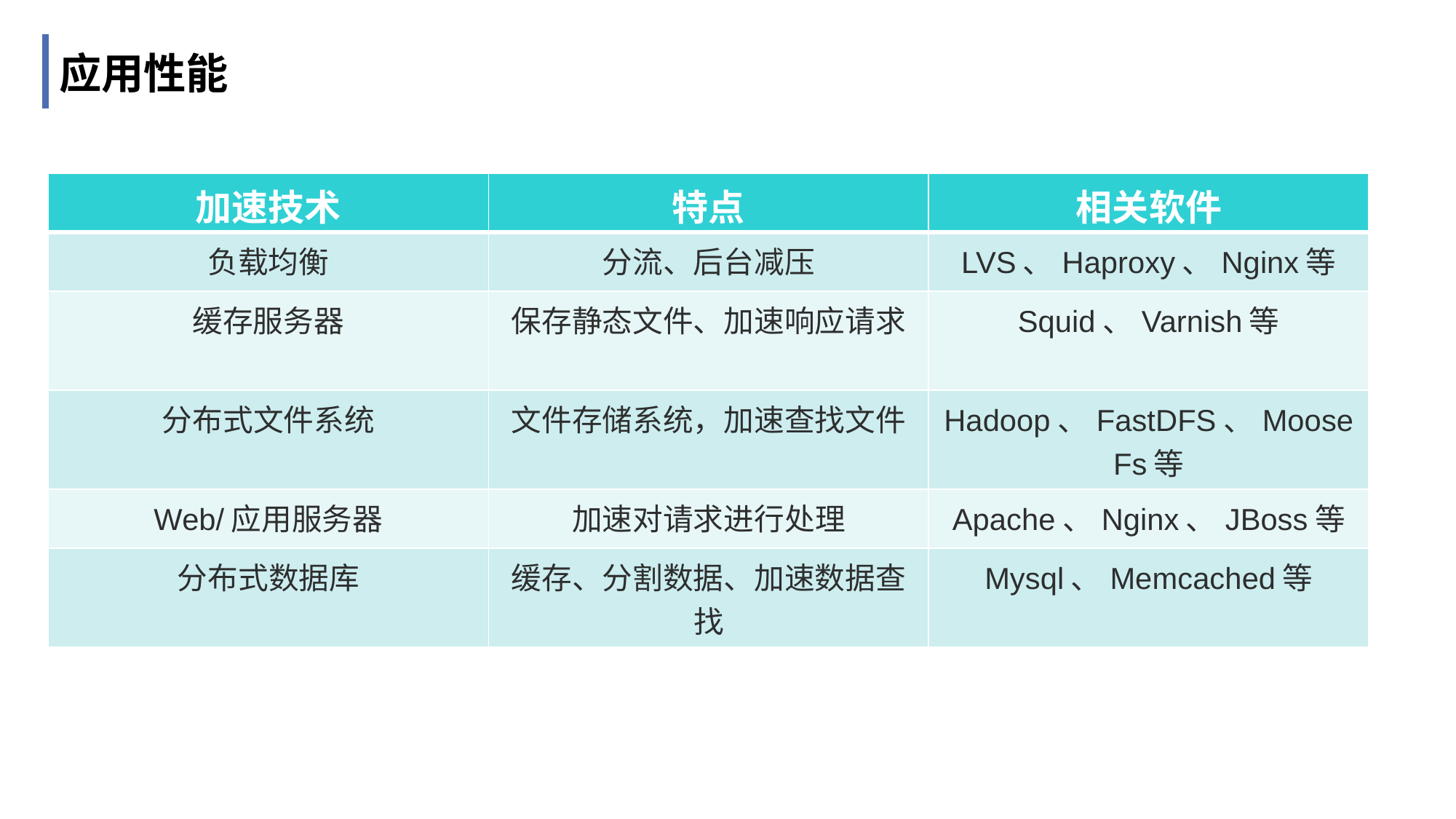

应用性能
| 加速技术 | 特点 | 相关软件 |
| --- | --- | --- |
| 负载均衡 | 分流、后台减压 | LVS、Haproxy、Nginx等 |
| 缓存服务器 | 保存静态文件、加速响应请求 | Squid、Varnish等 |
| 分布式文件系统 | 文件存储系统，加速查找文件 | Hadoop、FastDFS、MooseFs等 |
| Web/应用服务器 | 加速对请求进行处理 | Apache、Nginx、JBoss等 |
| 分布式数据库 | 缓存、分割数据、加速数据查找 | Mysql、Memcached等 |